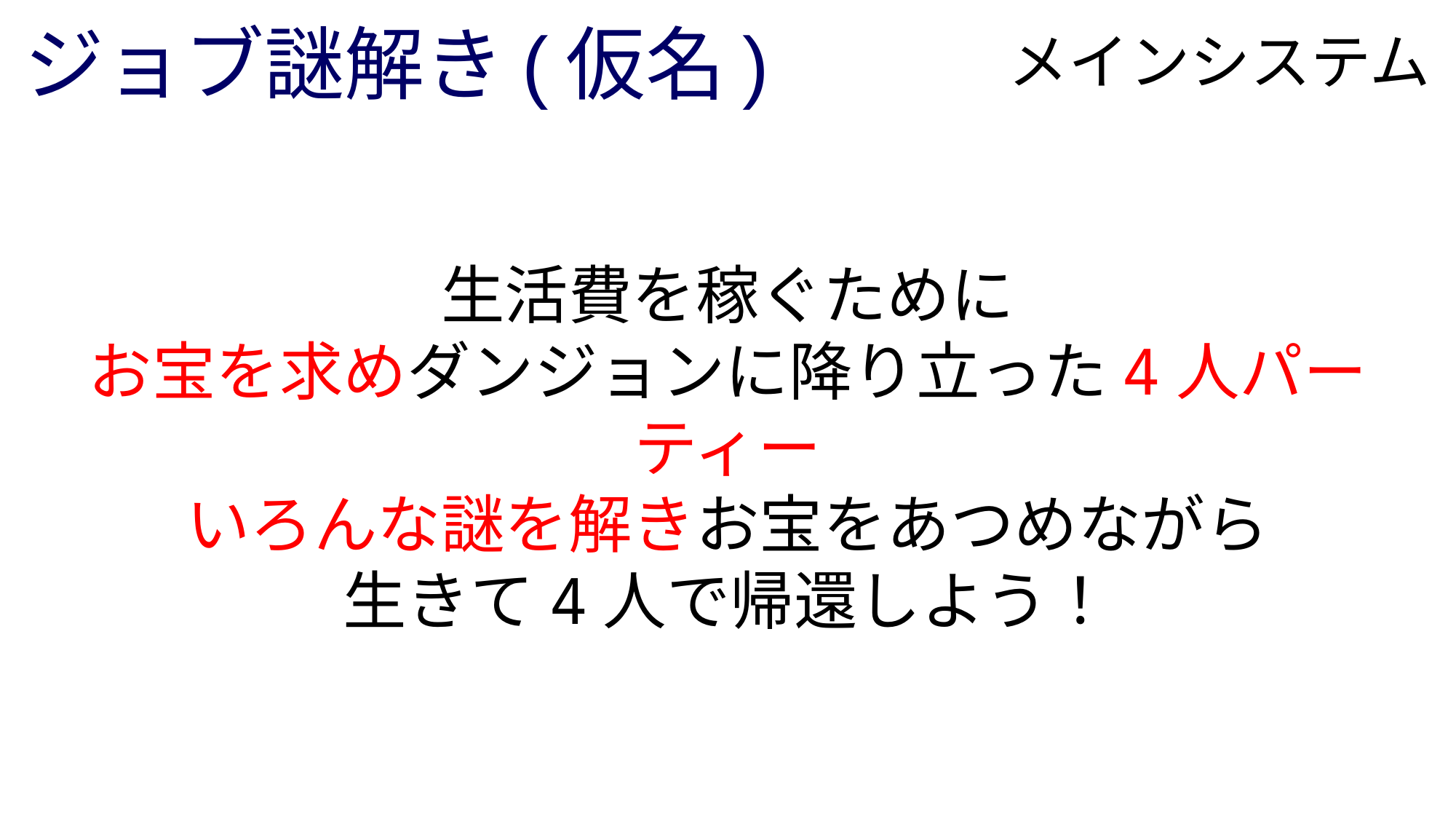

# ジョブ謎解き(仮名)
メインシステム
生活費を稼ぐために
お宝を求めダンジョンに降り立った4人パーティー
いろんな謎を解きお宝をあつめながら
生きて4人で帰還しよう！